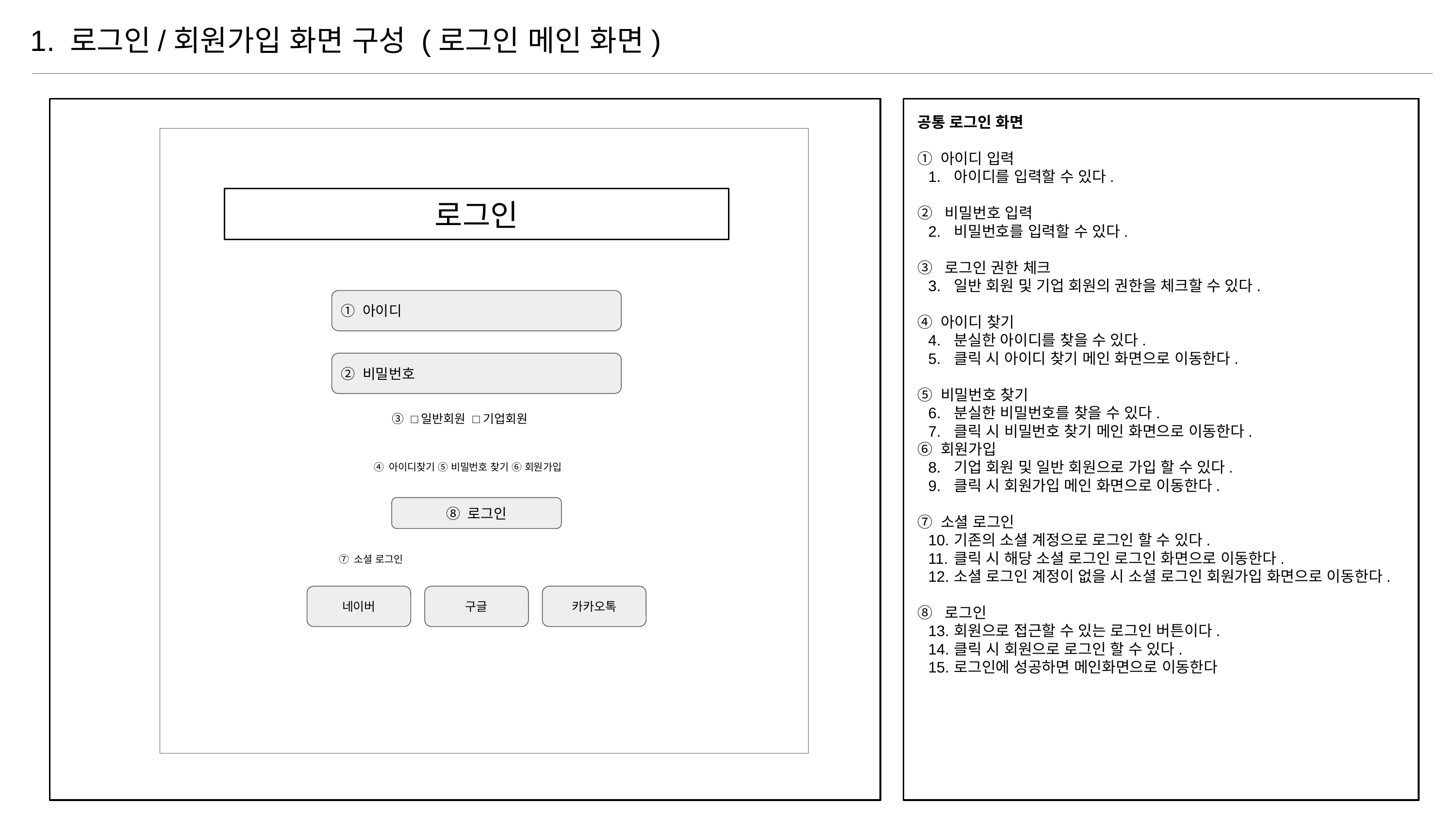

# 1. 로그인/회원가입 화면 구성 (로그인 메인 화면)

공통 로그인 화면

① 아이디 입력
아이디를 입력할 수 있다.

②  비밀번호 입력
비밀번호를 입력할 수 있다.

③  로그인 권한 체크
일반 회원 및 기업 회원의 권한을 체크할 수 있다.

④ 아이디 찾기
분실한 아이디를 찾을 수 있다.
클릭 시 아이디 찾기 메인 화면으로 이동한다.

⑤ 비밀번호 찾기
분실한 비밀번호를 찾을 수 있다.
클릭 시 비밀번호 찾기 메인 화면으로 이동한다.
⑥ 회원가입
기업 회원 및 일반 회원으로 가입 할 수 있다.
클릭 시 회원가입 메인 화면으로 이동한다.

⑦ 소셜 로그인
기존의 소셜 계정으로 로그인 할 수 있다.
클릭 시 해당 소셜 로그인 로그인 화면으로 이동한다.
소셜 로그인 계정이 없을 시 소셜 로그인 회원가입 화면으로 이동한다.

⑧  로그인
회원으로 접근할 수 있는 로그인 버튼이다.
클릭 시 회원으로 로그인 할 수 있다.
로그인에 성공하면 메인화면으로 이동한다

로그인
① 아이디
② 비밀번호
③  □일반회원  □ 기업회원
④ 아이디찾기 ⑤ 비밀번호 찾기 ⑥ 회원가입
⑧ 로그인
⑦ 소셜 로그인
네이버
구글
카카오톡